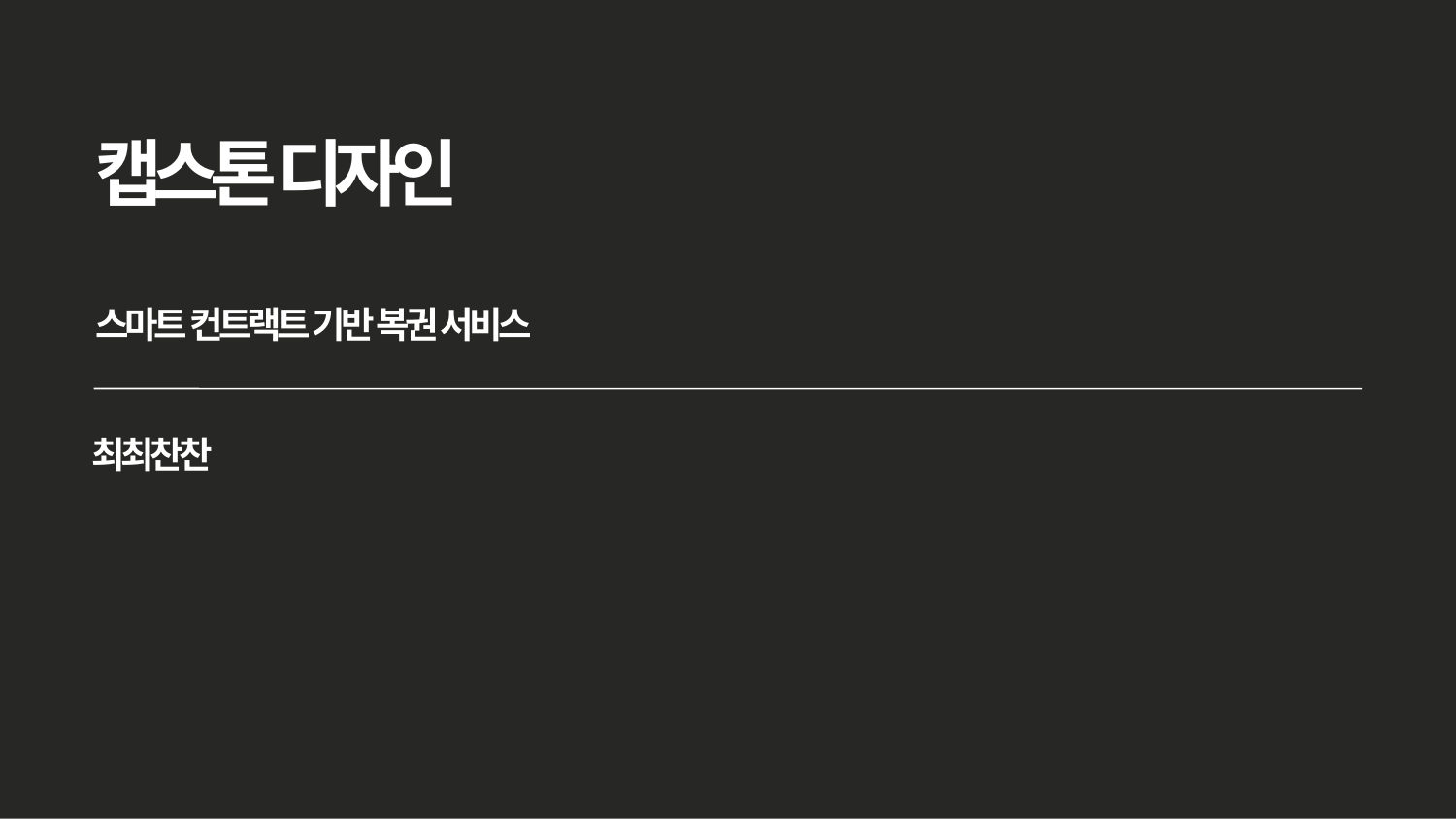

# 캡스톤 디자인
스마트 컨트랙트 기반 복권 서비스

최최찬찬